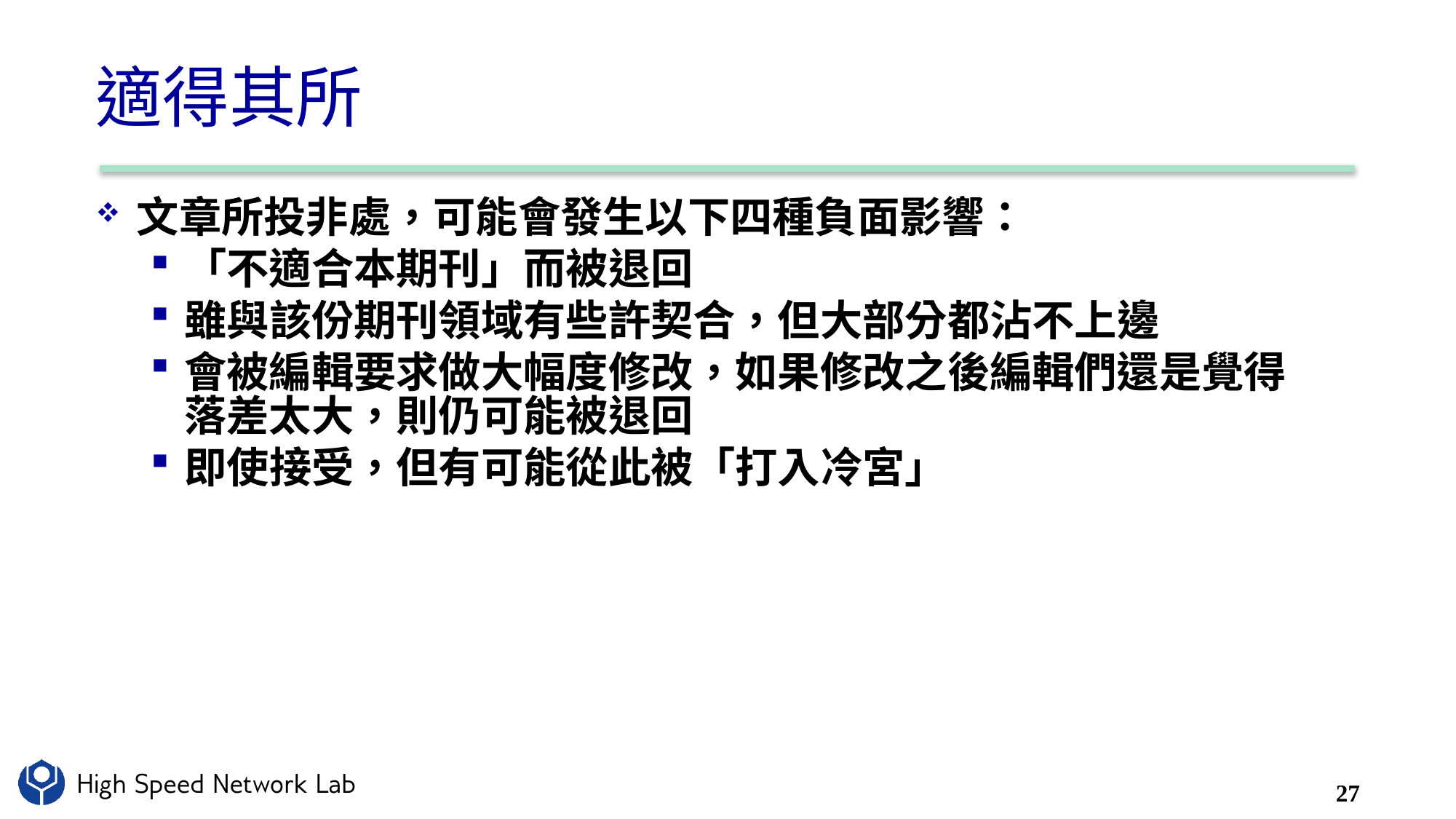

# 適得其所
文章所投非處，可能會發生以下四種負面影響：
「不適合本期刊」而被退回
雖與該份期刊領域有些許契合，但大部分都沾不上邊
會被編輯要求做大幅度修改，如果修改之後編輯們還是覺得落差太大，則仍可能被退回
即使接受，但有可能從此被「打入冷宮」

27